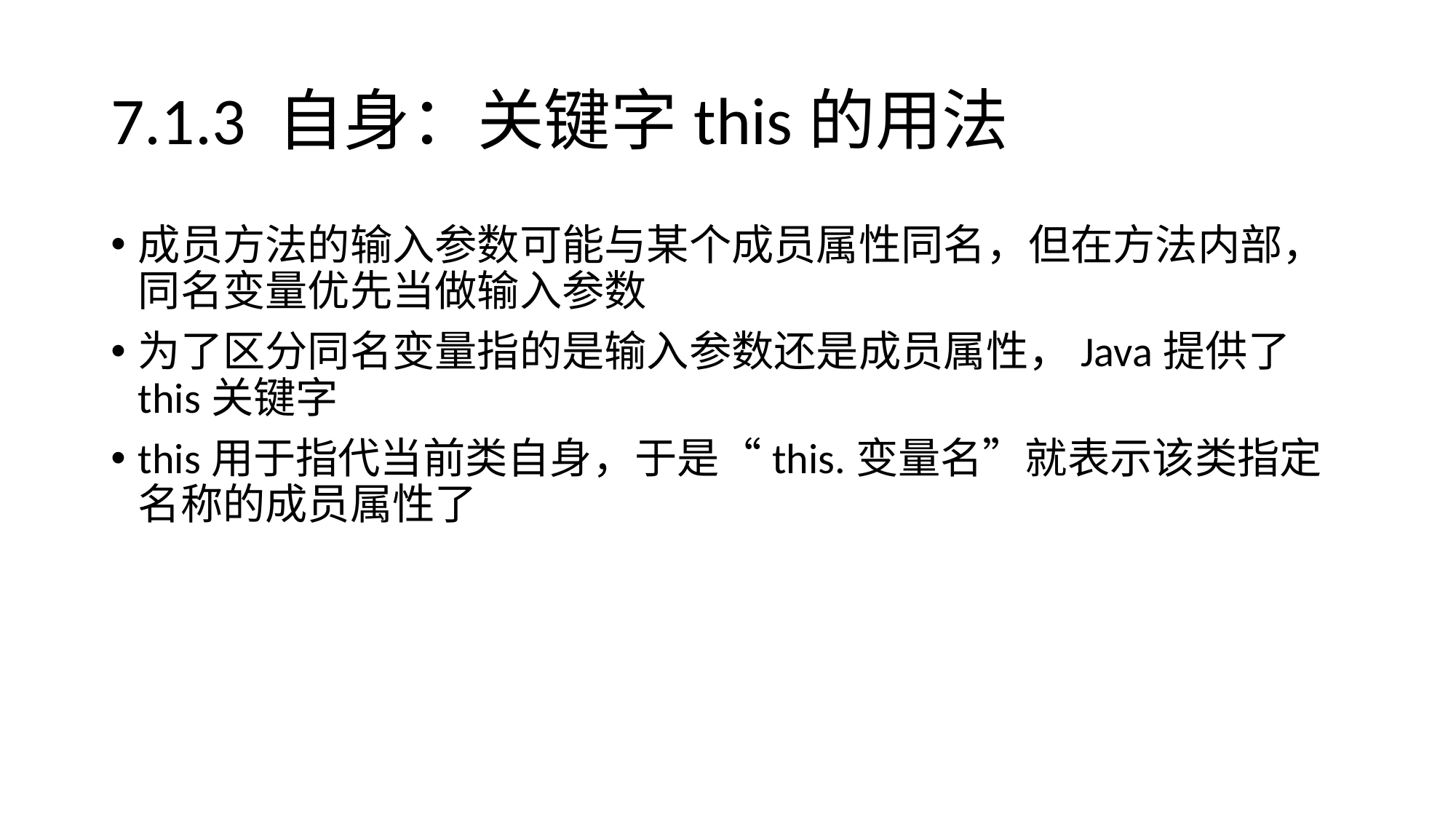

# 7.1.3 自身：关键字this的用法
成员方法的输入参数可能与某个成员属性同名，但在方法内部，同名变量优先当做输入参数
为了区分同名变量指的是输入参数还是成员属性，Java提供了this关键字
this用于指代当前类自身，于是“this.变量名”就表示该类指定名称的成员属性了